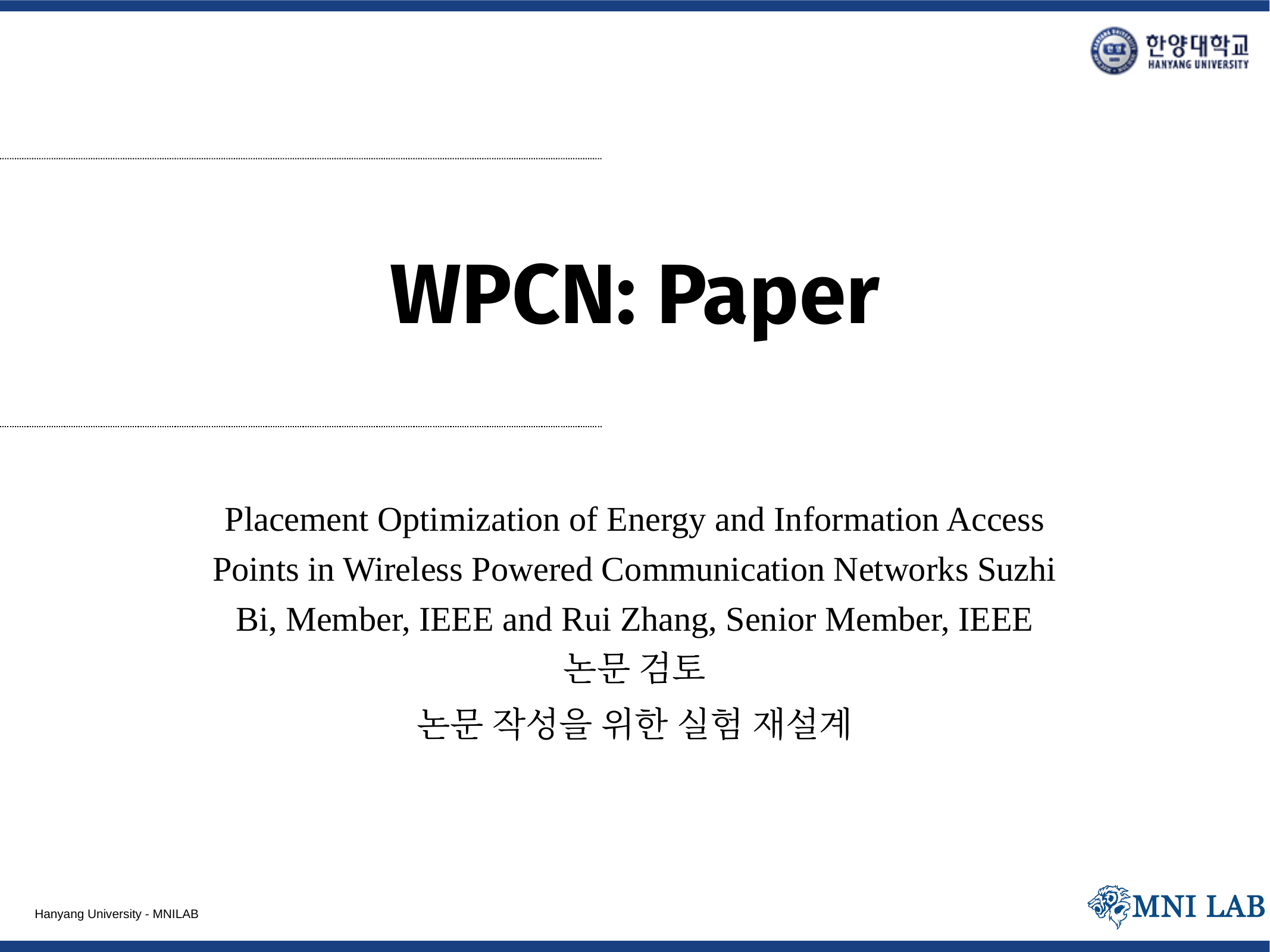

# WPCN: Paper
Placement Optimization of Energy and Information Access Points in Wireless Powered Communication Networks Suzhi Bi, Member, IEEE and Rui Zhang, Senior Member, IEEE 논문 검토
논문 작성을 위한 실험 재설계